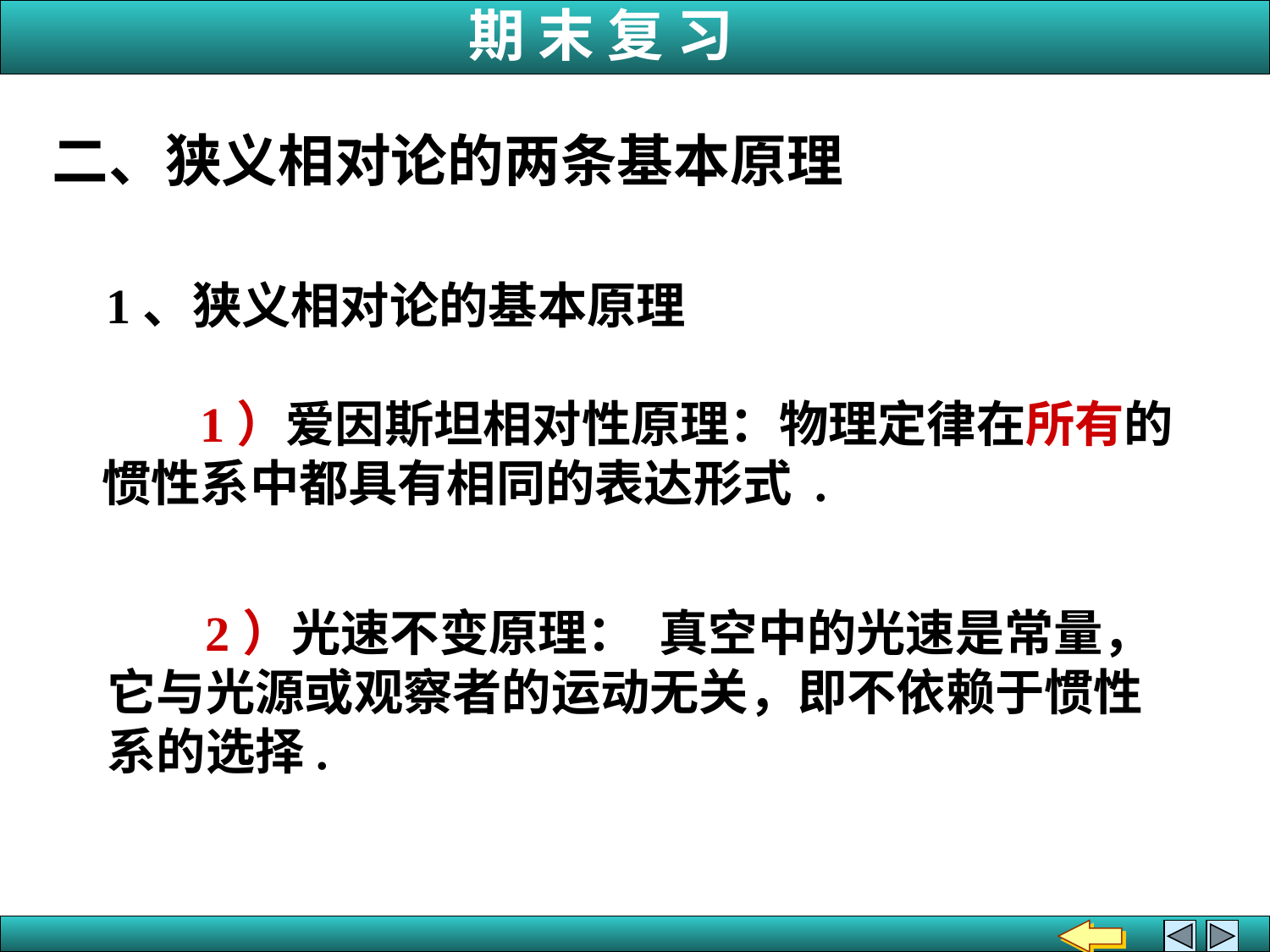

二、狭义相对论的两条基本原理
1、狭义相对论的基本原理
        1）爱因斯坦相对性原理：物理定律在所有的惯性系中都具有相同的表达形式 .
        2）光速不变原理：  真空中的光速是常量，它与光源或观察者的运动无关，即不依赖于惯性系的选择.